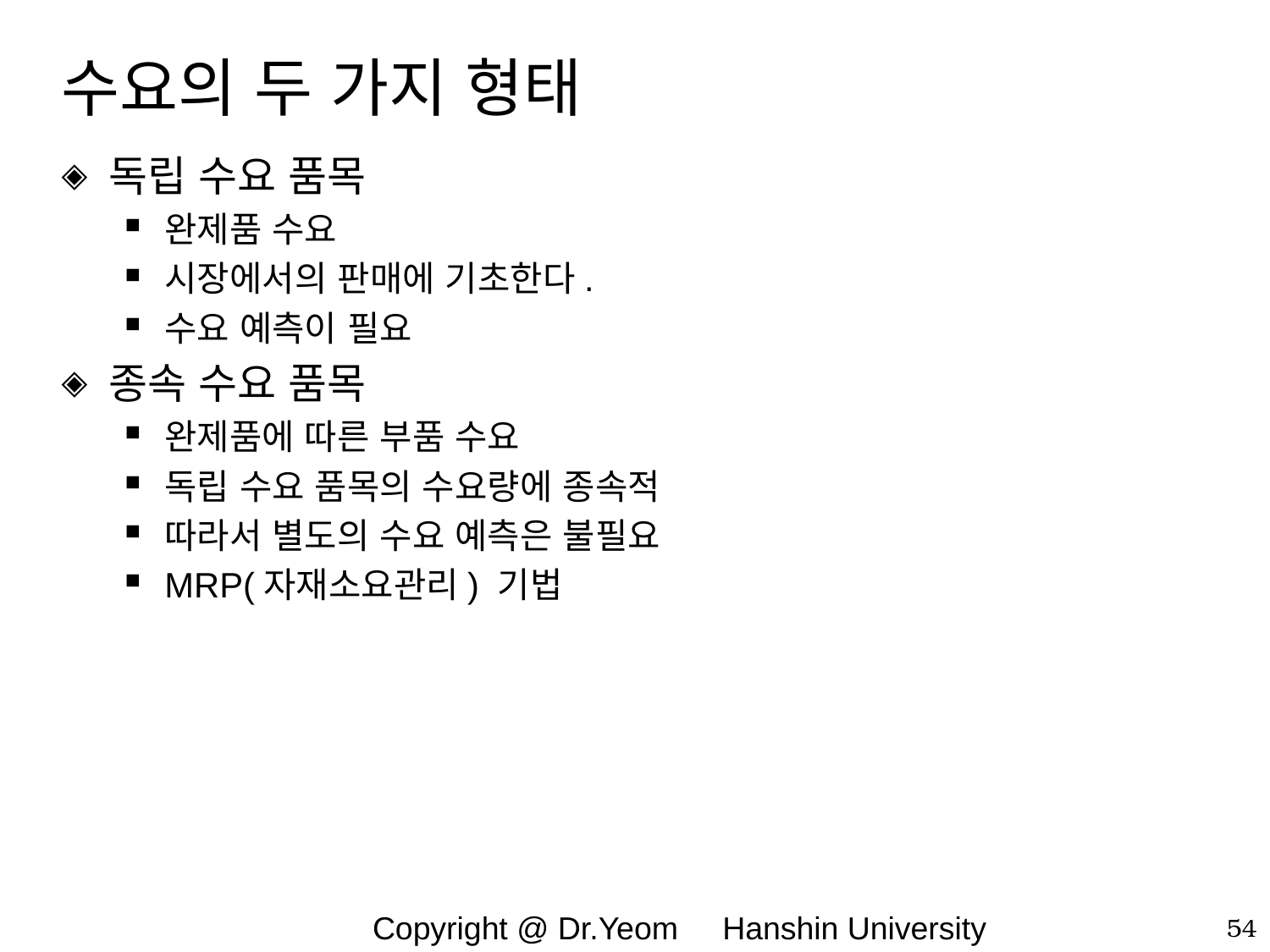

# 수요의 두 가지 형태
독립 수요 품목
완제품 수요
시장에서의 판매에 기초한다.
수요 예측이 필요
종속 수요 품목
완제품에 따른 부품 수요
독립 수요 품목의 수요량에 종속적
따라서 별도의 수요 예측은 불필요
MRP(자재소요관리) 기법

54